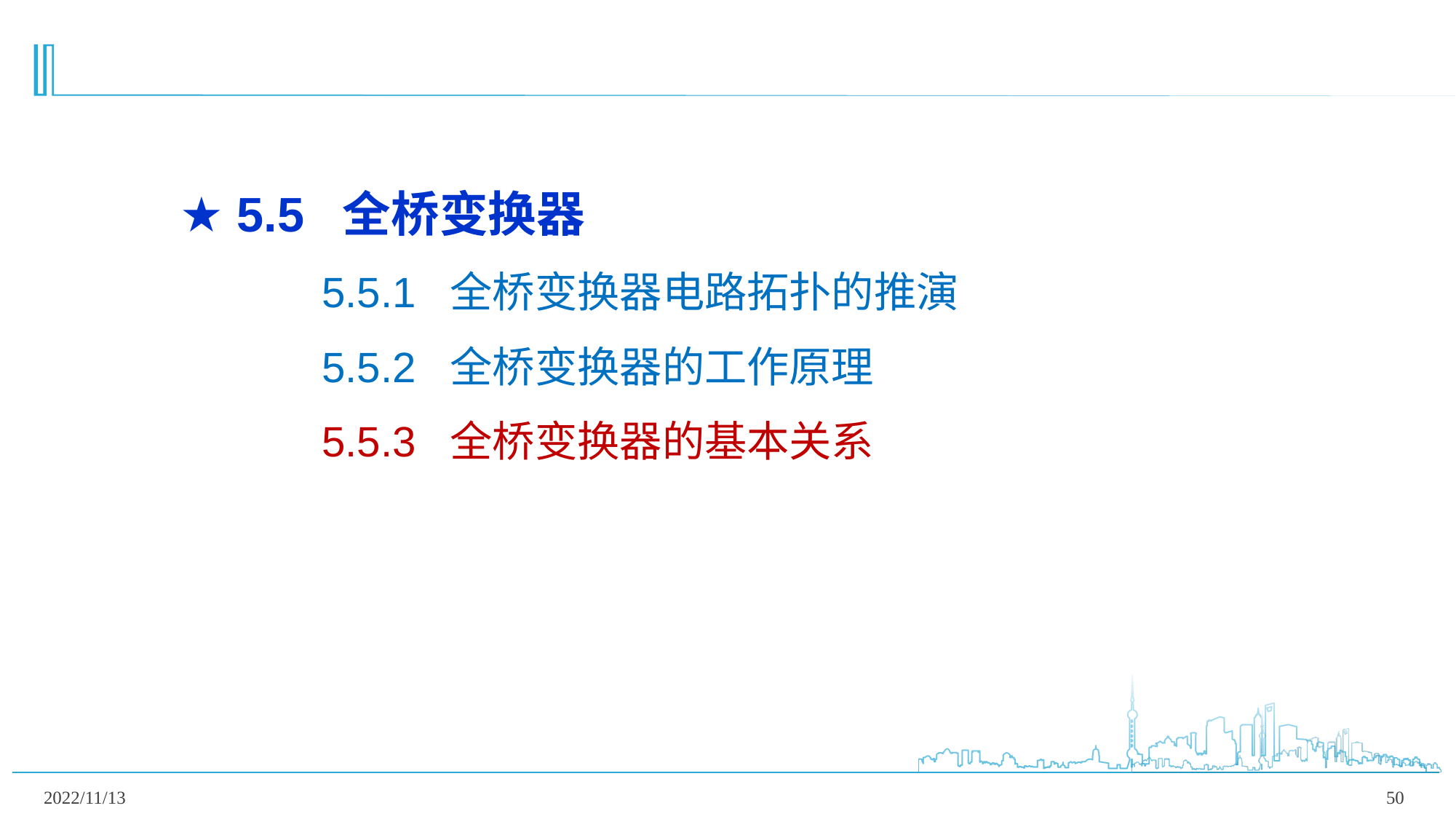

★ 5.5  全桥变换器
            5.5.1  全桥变换器电路拓扑的推演
            5.5.2  全桥变换器的工作原理
            5.5.3  全桥变换器的基本关系